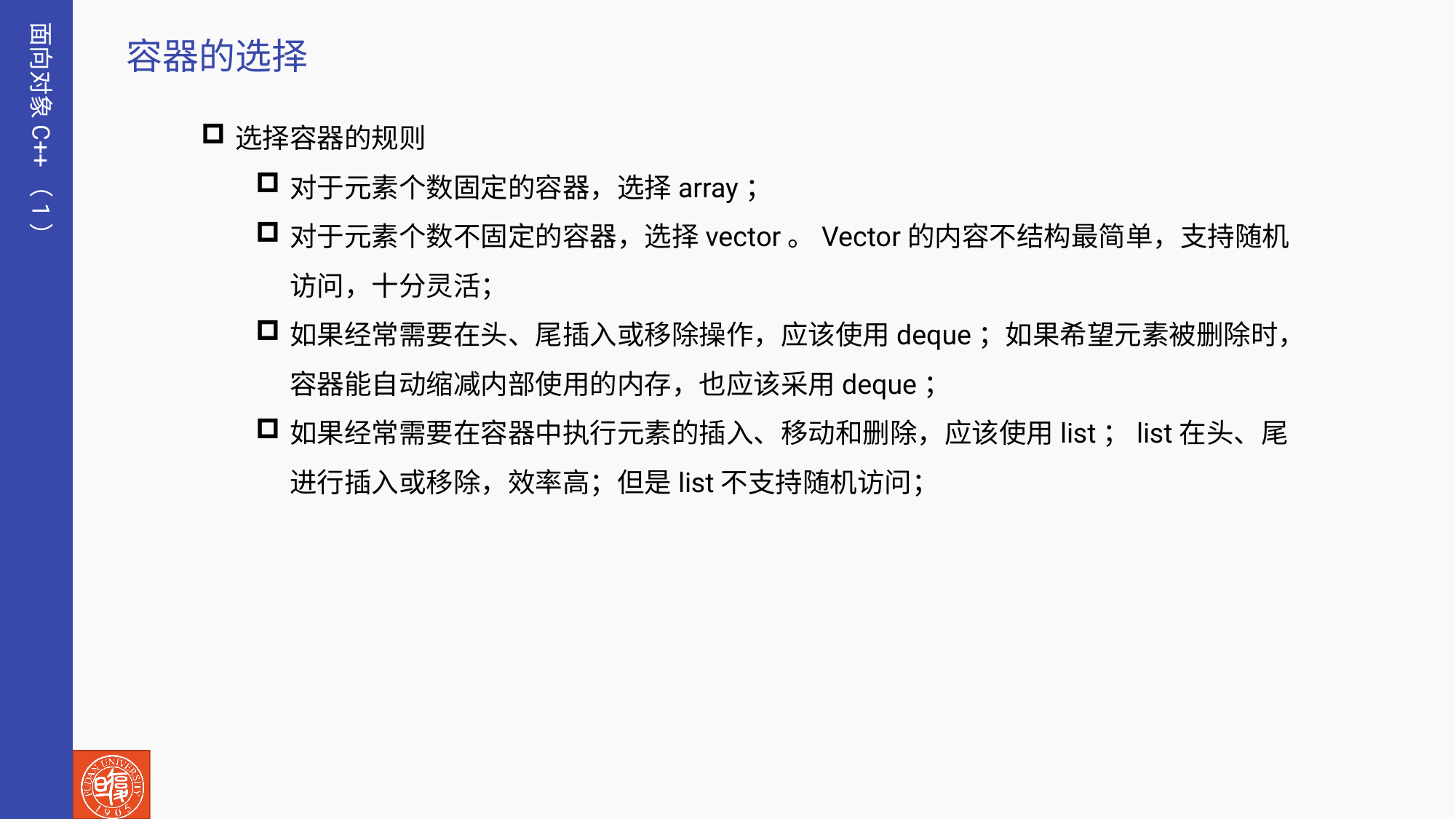

面向对象C++（1）
容器的选择
选择容器的规则
对于元素个数固定的容器，选择array；
对于元素个数不固定的容器，选择vector。Vector的内容不结构最简单，支持随机访问，十分灵活；
如果经常需要在头、尾插入或移除操作，应该使用deque；如果希望元素被删除时，容器能自动缩减内部使用的内存，也应该采用deque；
如果经常需要在容器中执行元素的插入、移动和删除，应该使用list；list在头、尾进行插入或移除，效率高；但是list不支持随机访问；